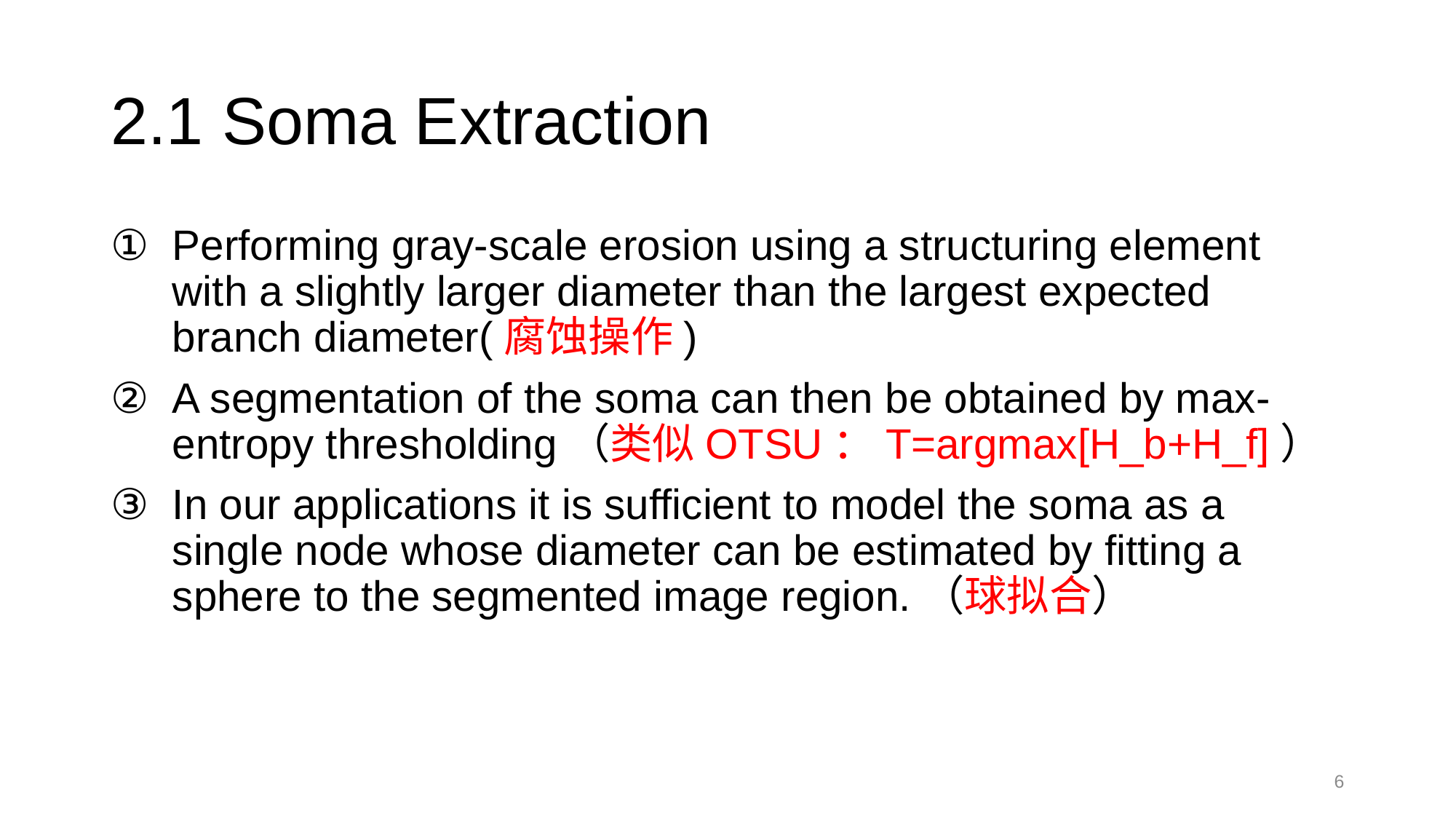

# 2.1 Soma Extraction
Performing gray-scale erosion using a structuring element with a slightly larger diameter than the largest expected branch diameter(腐蚀操作)
A segmentation of the soma can then be obtained by max-entropy thresholding（类似OTSU：T=argmax[H_b+H_f]）
In our applications it is sufficient to model the soma as a single node whose diameter can be estimated by fitting a sphere to the segmented image region.（球拟合）
6